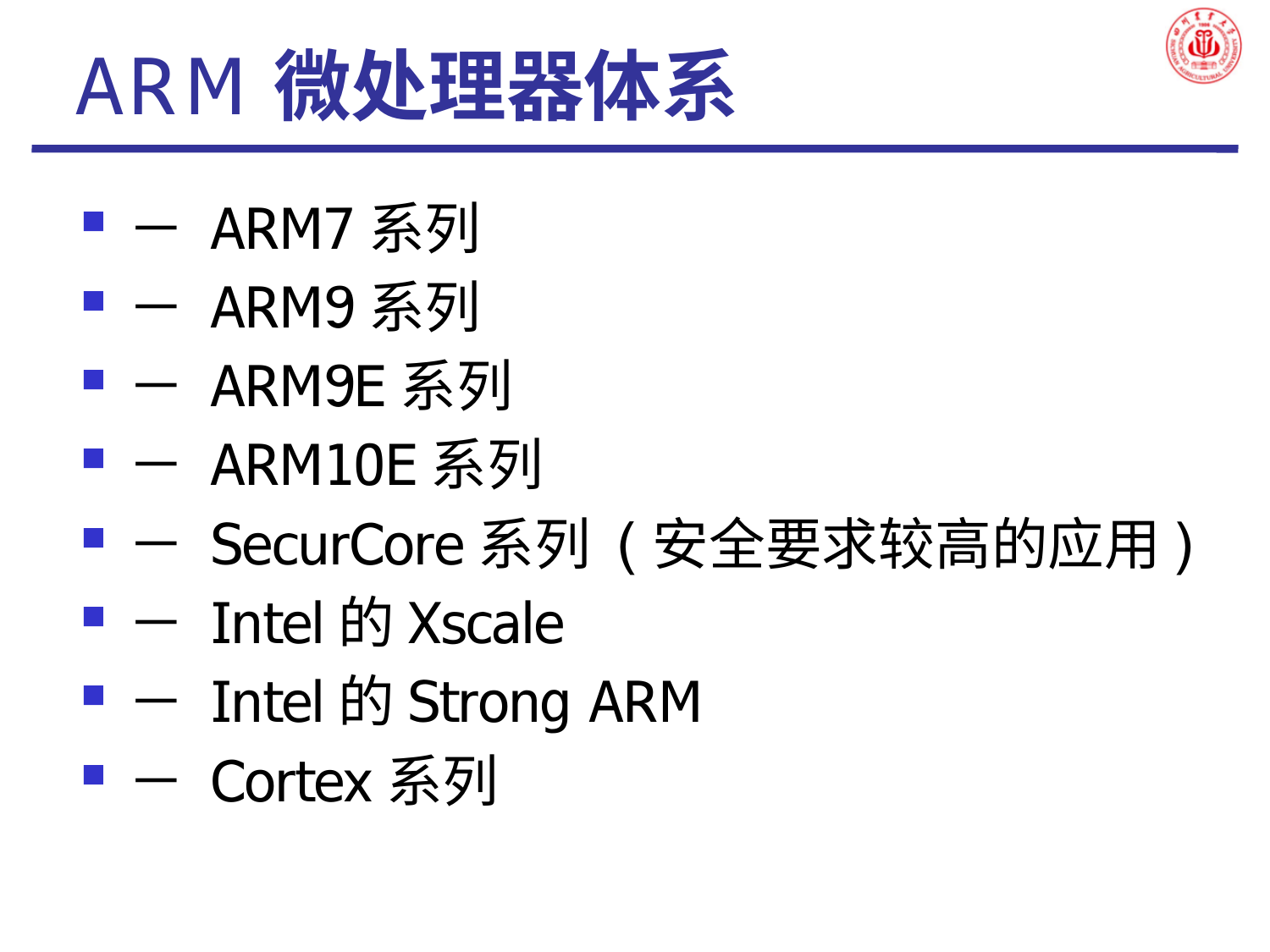

# ARM微处理器体系
－ ARM7系列
－ ARM9系列
－ ARM9E系列
－ ARM10E系列
－ SecurCore系列 (安全要求较高的应用)
－ Intel的Xscale
－ Intel的Strong ARM
－ Cortex系列